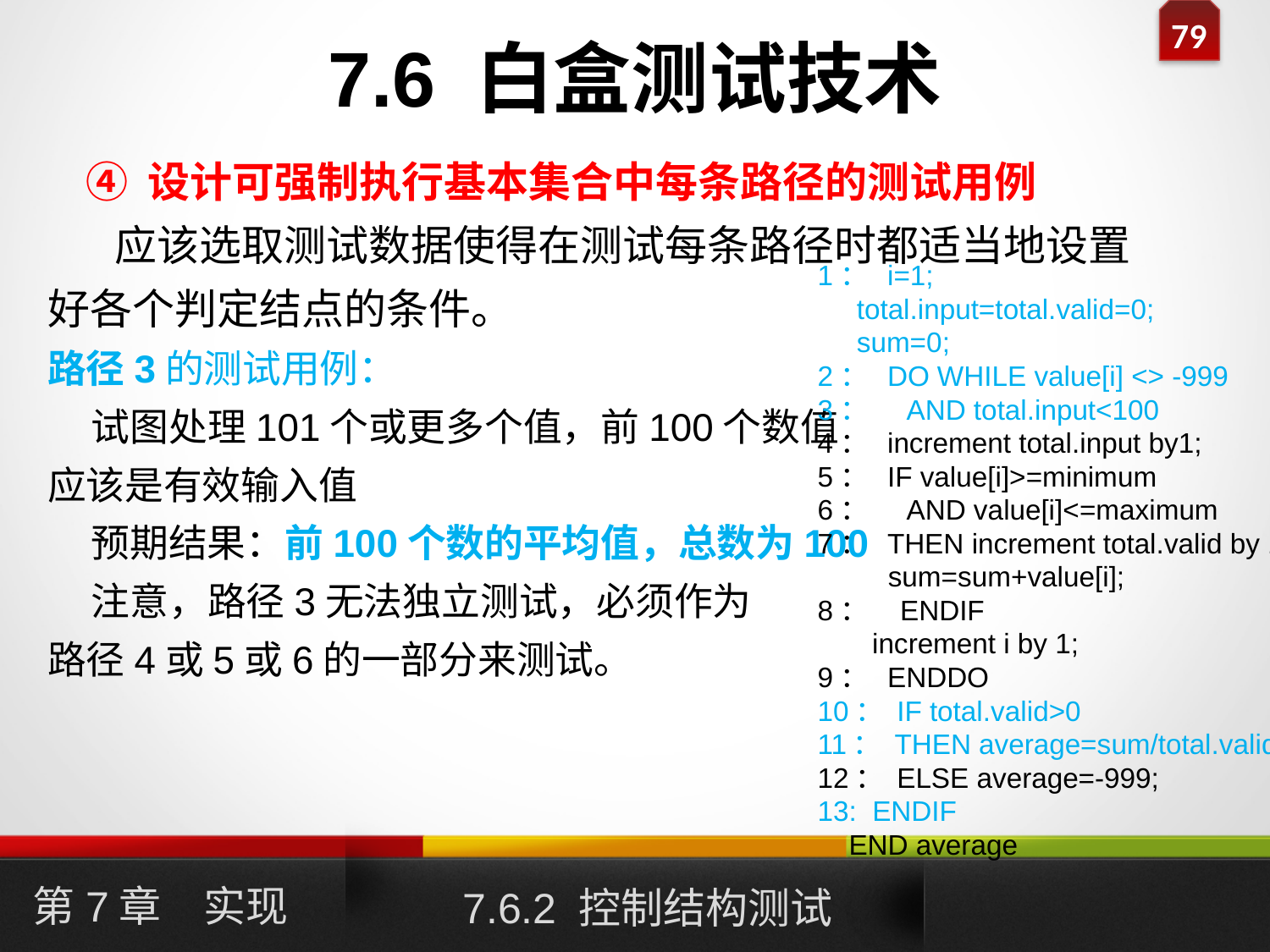

# 7.6 白盒测试技术
    ④ 设计可强制执行基本集合中每条路径的测试用例
      应该选取测试数据使得在测试每条路径时都适当地设置好各个判定结点的条件。
路径3的测试用例：
    试图处理101个或更多个值，前100个数值
应该是有效输入值
    预期结果：前100个数的平均值，总数为100
    注意，路径3无法独立测试，必须作为
路径4或5或6的一部分来测试。
1：  i=1;
     total.input=total.valid=0;
     sum=0;
2：  DO WHILE value[i] <> -999
3：     AND total.input<100
4：  increment total.input by1;
5：  IF value[i]>=minimum
6：     AND value[i]<=maximum
7：  THEN increment total.valid by 1;
         sum=sum+value[i];
8：    ENDIF
       increment i by 1;
9：  ENDDO
10： IF total.valid>0
11： THEN average=sum/total.valid;
12： ELSE average=-999;
13:  ENDIF
    END average
第7章　实现
7.6.2 控制结构测试